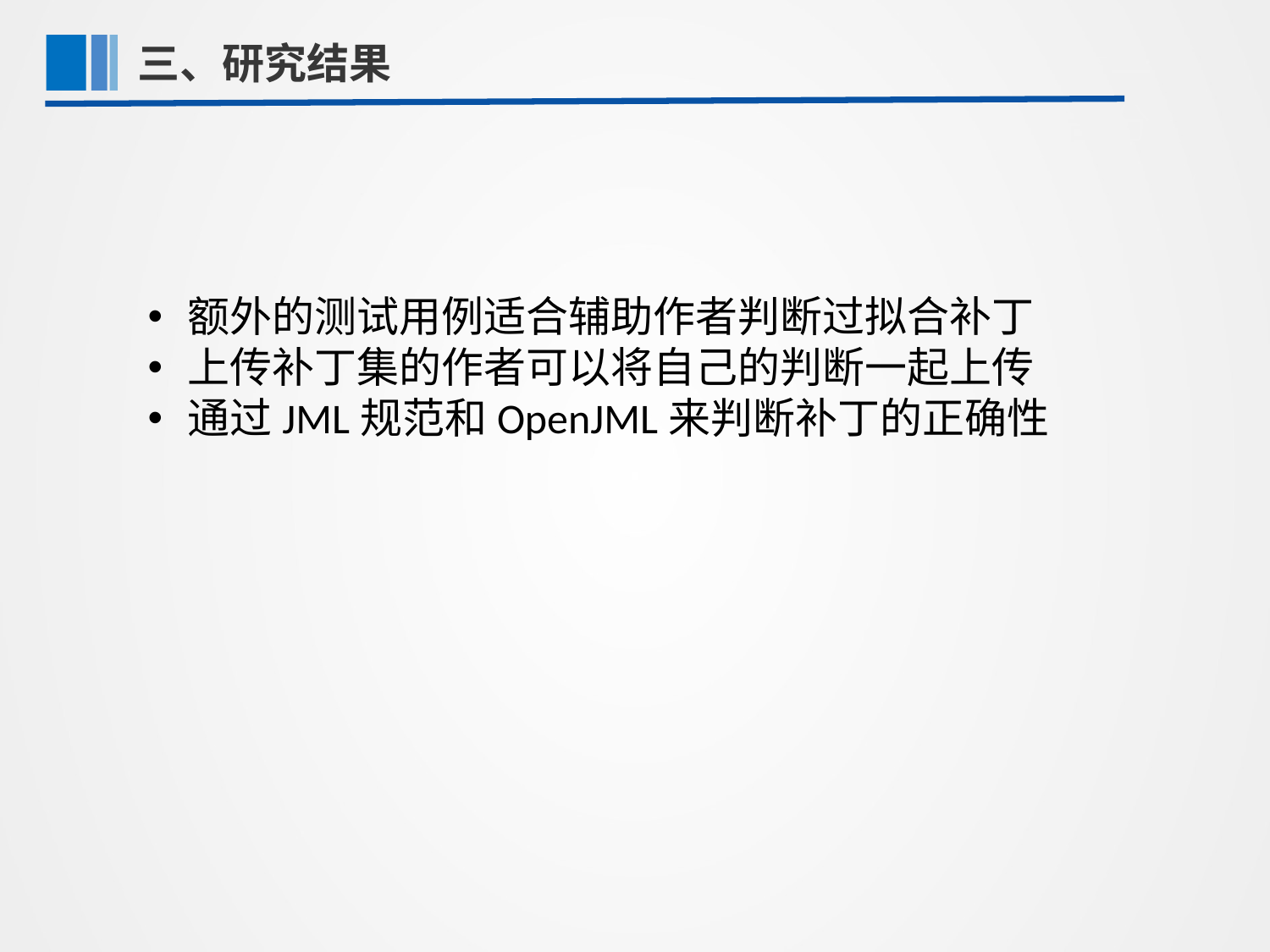

三、研究结果

第一部分
额外的测试用例适合辅助作者判断过拟合补丁
上传补丁集的作者可以将自己的判断一起上传
通过JML规范和OpenJML来判断补丁的正确性